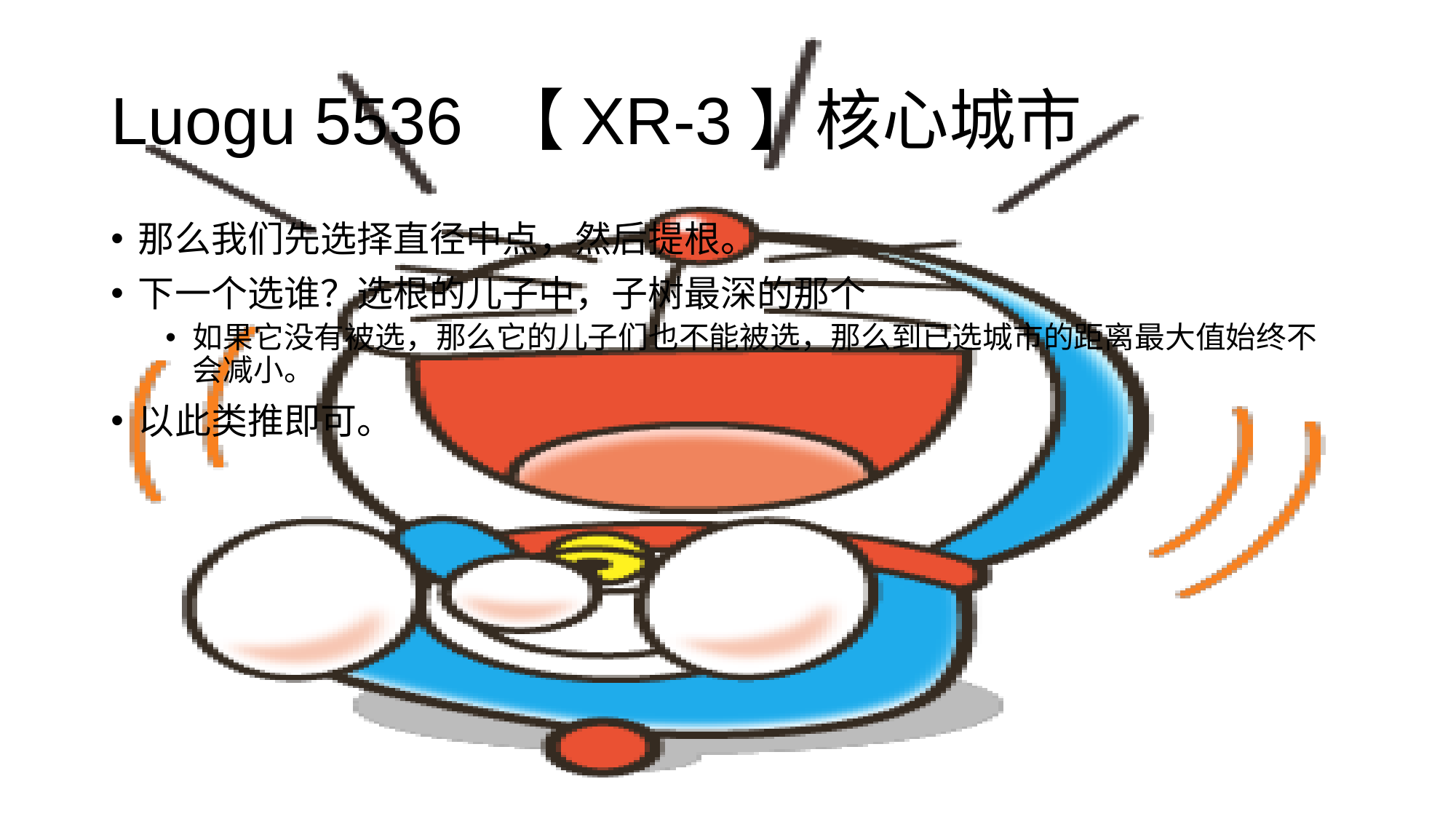

# Luogu 5536 【XR-3】核心城市
那么我们先选择直径中点，然后提根。
下一个选谁？选根的儿子中，子树最深的那个
如果它没有被选，那么它的儿子们也不能被选，那么到已选城市的距离最大值始终不会减小。
以此类推即可。